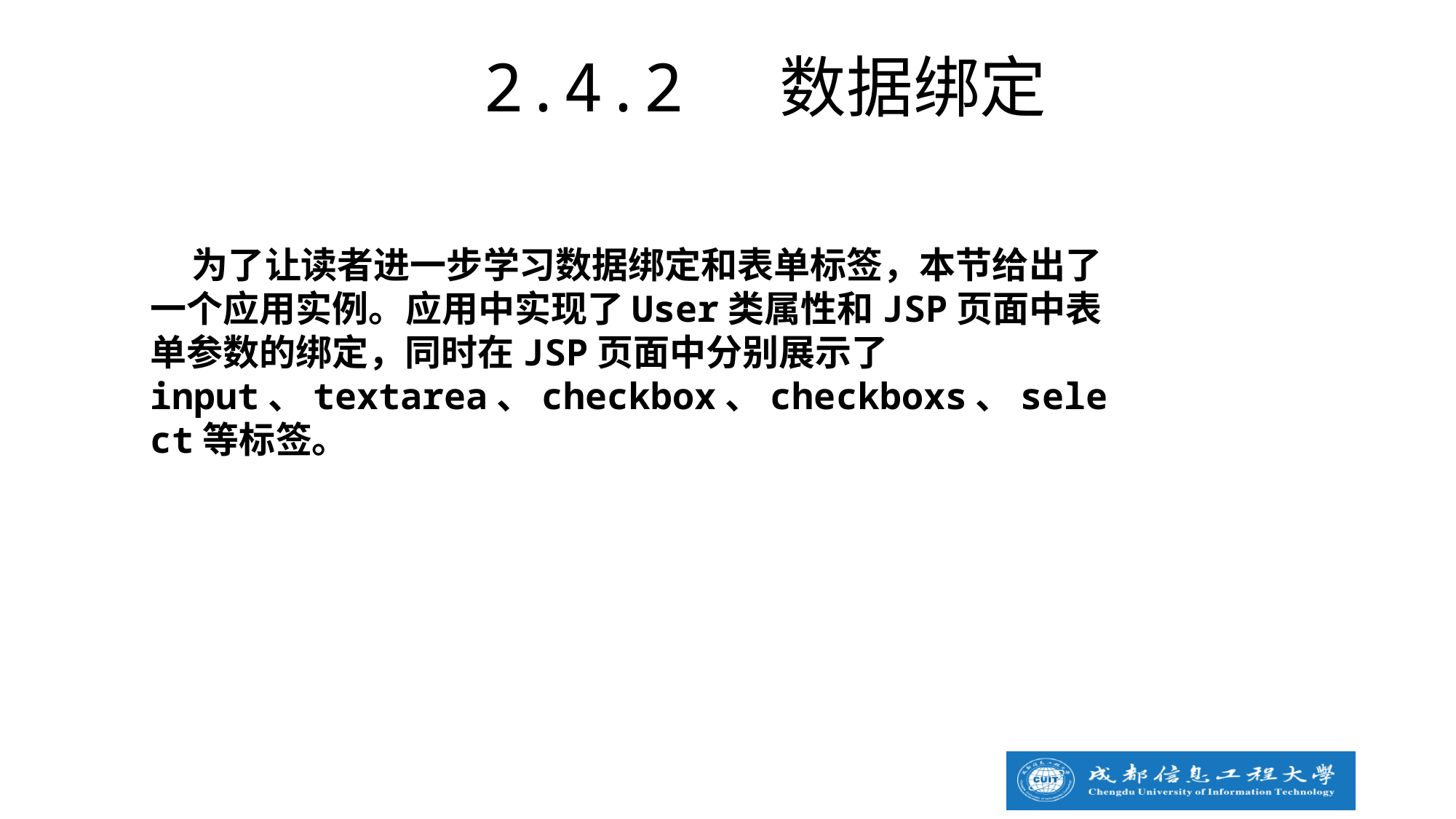

2.4.2  数据绑定
    为了让读者进一步学习数据绑定和表单标签，本节给出了一个应用实例。应用中实现了User类属性和JSP页面中表单参数的绑定，同时在JSP页面中分别展示了input、textarea、checkbox、checkboxs、select等标签。